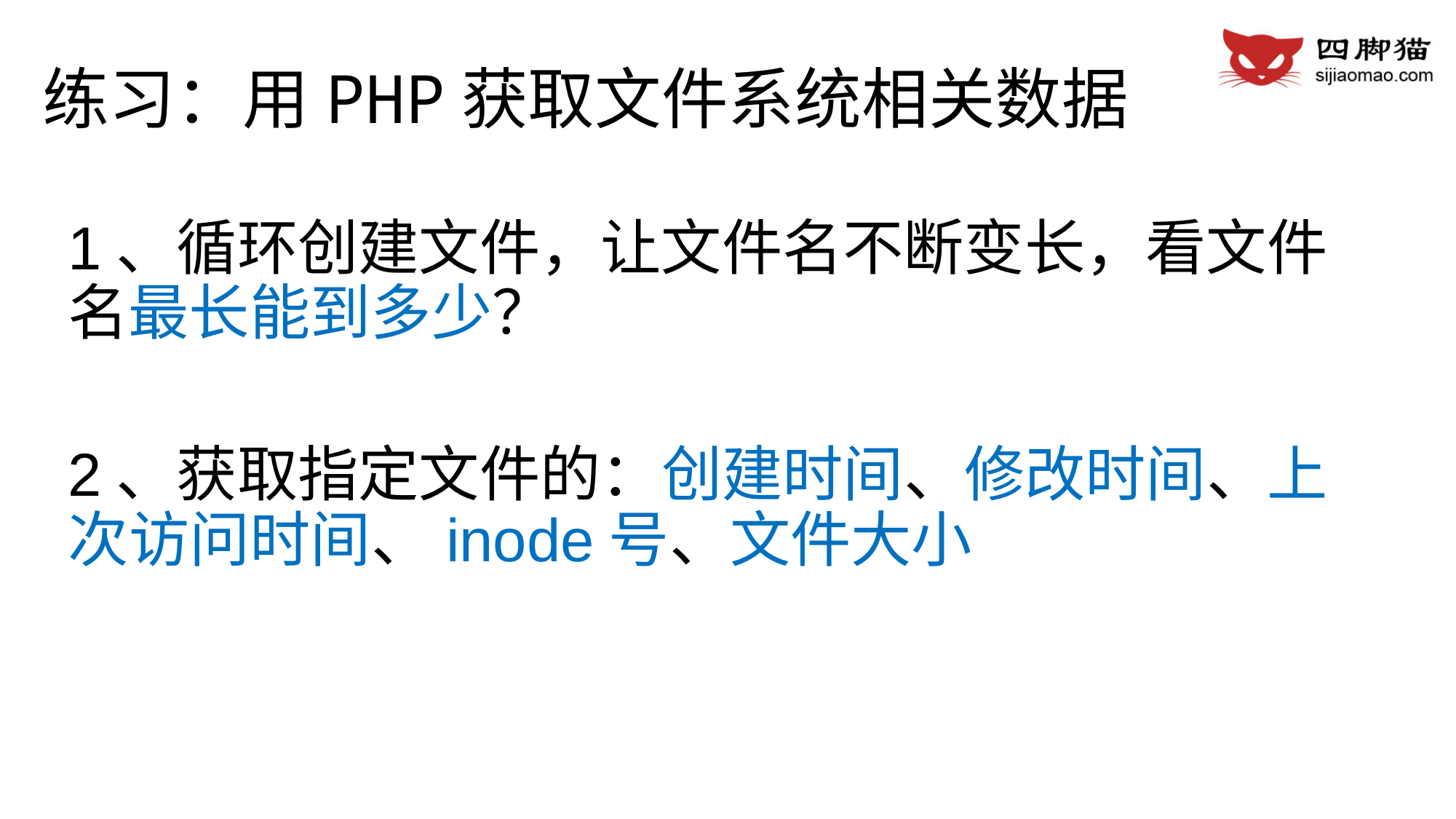

# 练习：用PHP获取文件系统相关数据
1、循环创建文件，让文件名不断变长，看文件名最长能到多少？

2、获取指定文件的：创建时间、修改时间、上次访问时间、inode号、文件大小